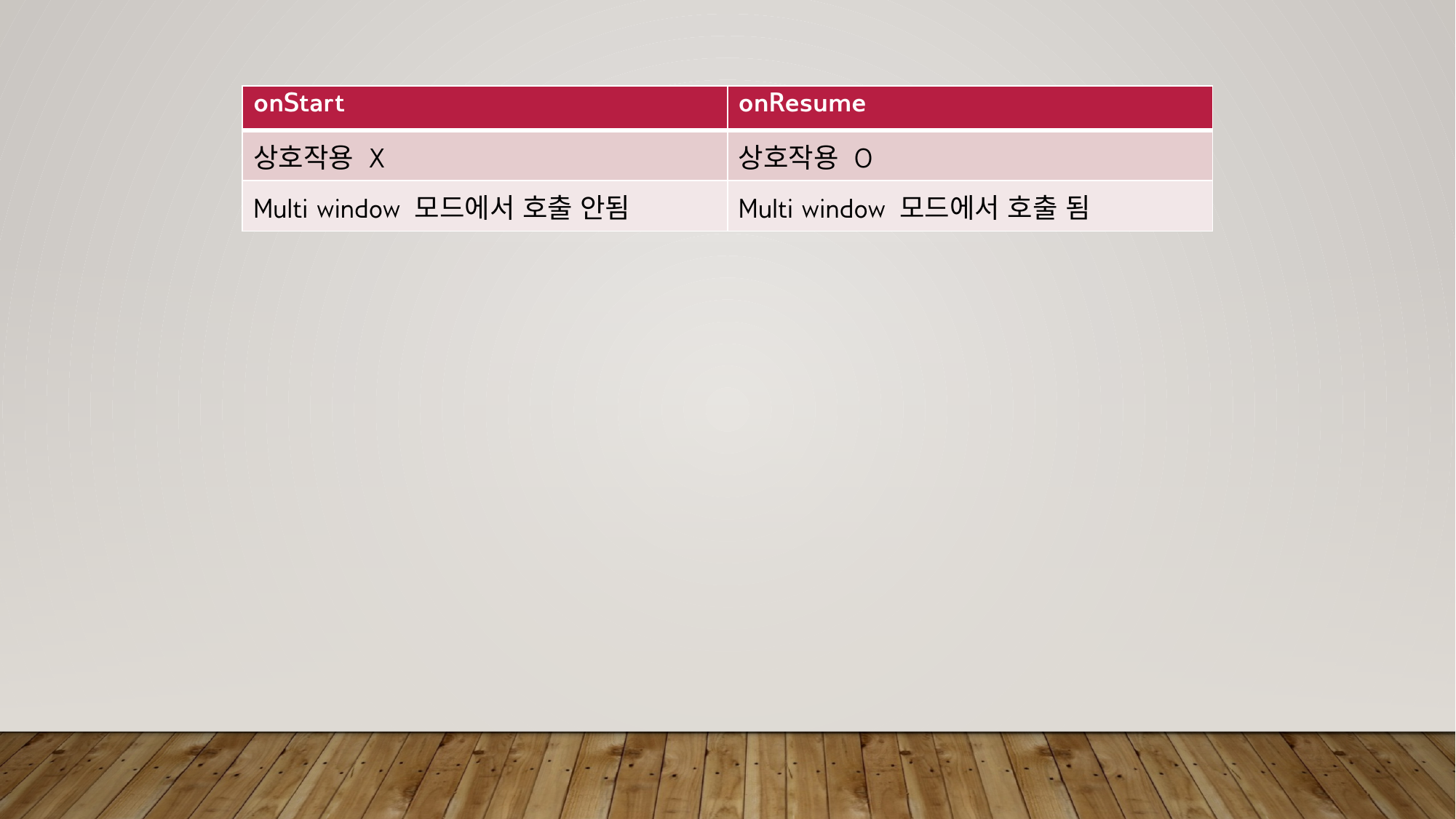

| onStart | onResume |
| --- | --- |
| 상호작용 X | 상호작용 O |
| Multi window 모드에서 호출 안됨 | Multi window 모드에서 호출 됨 |